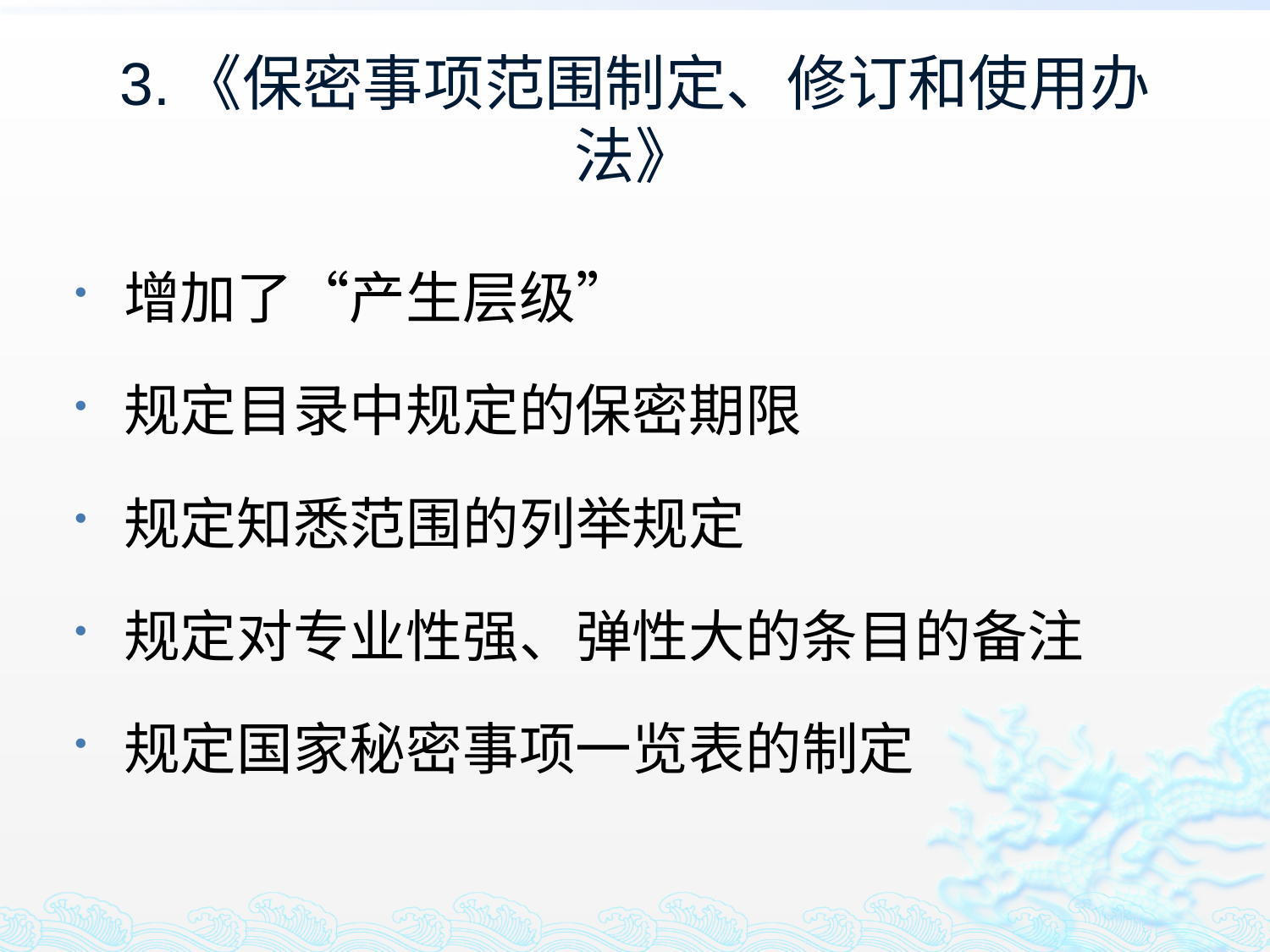

# 3.《保密事项范围制定、修订和使用办法》
增加了“产生层级”
规定目录中规定的保密期限
规定知悉范围的列举规定
规定对专业性强、弹性大的条目的备注
规定国家秘密事项一览表的制定